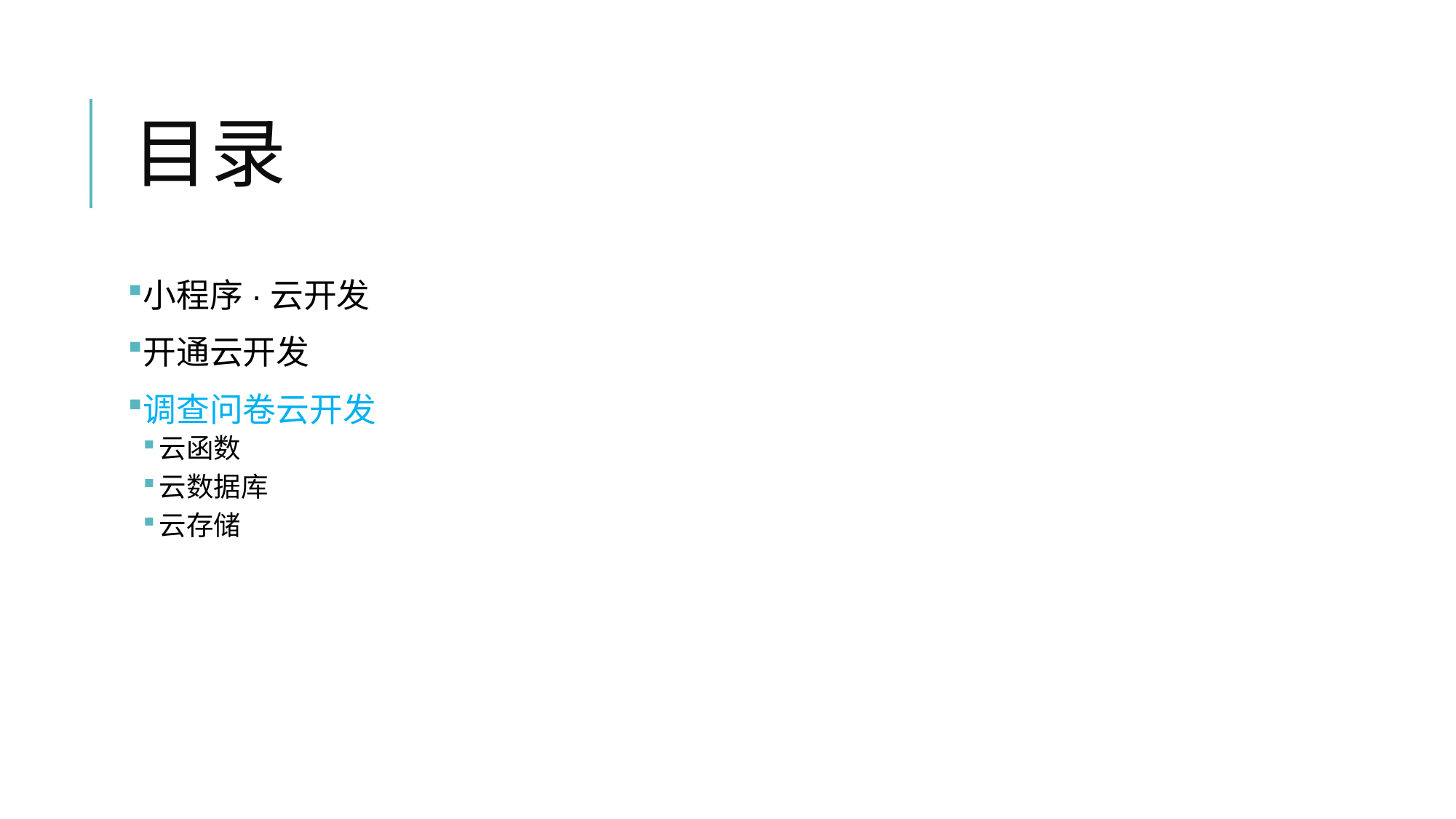

# 目录
小程序·云开发
开通云开发
调查问卷云开发
云函数
云数据库
云存储